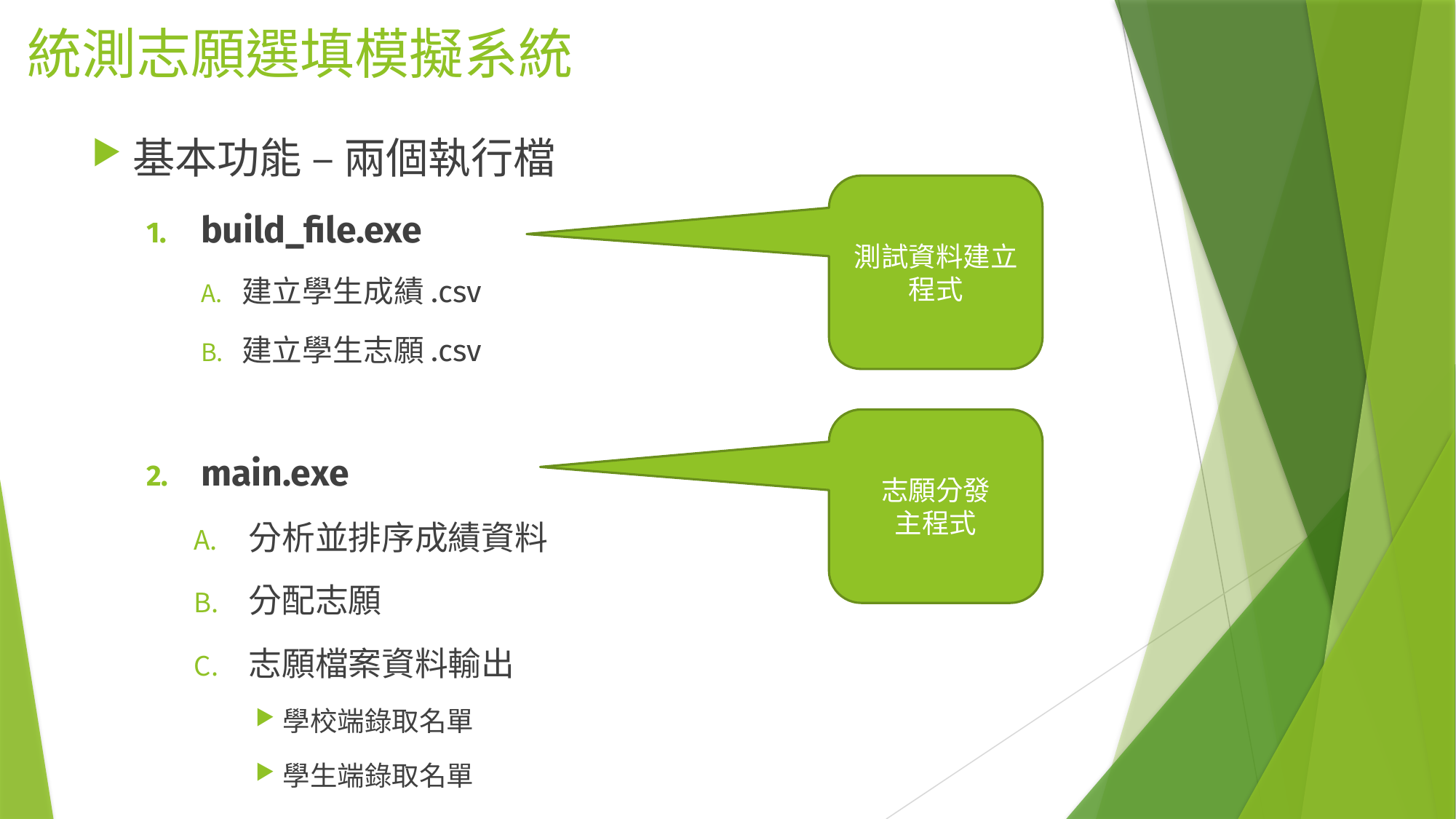

# 統測志願選填模擬系統
基本功能 – 兩個執行檔
build_file.exe
建立學生成績.csv
建立學生志願.csv

main.exe
分析並排序成績資料
分配志願
志願檔案資料輸出
學校端錄取名單
學生端錄取名單

測試資料建立
程式
志願分發
主程式